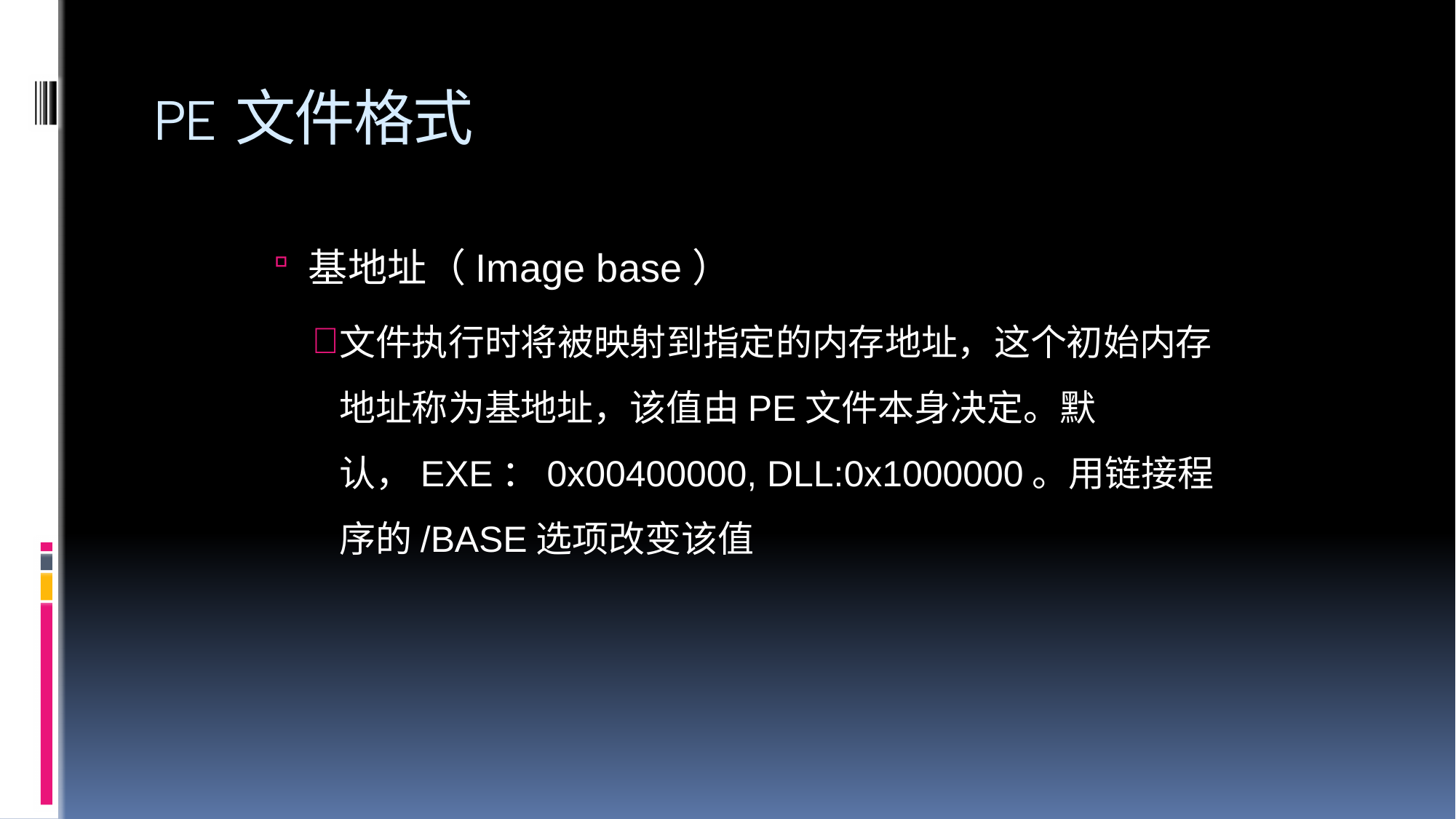

# PE文件格式

基地址（Image base）
文件执行时将被映射到指定的内存地址，这个初始内存地址称为基地址，该值由PE文件本身决定。默认，EXE：0x00400000, DLL:0x1000000。用链接程序的/BASE选项改变该值